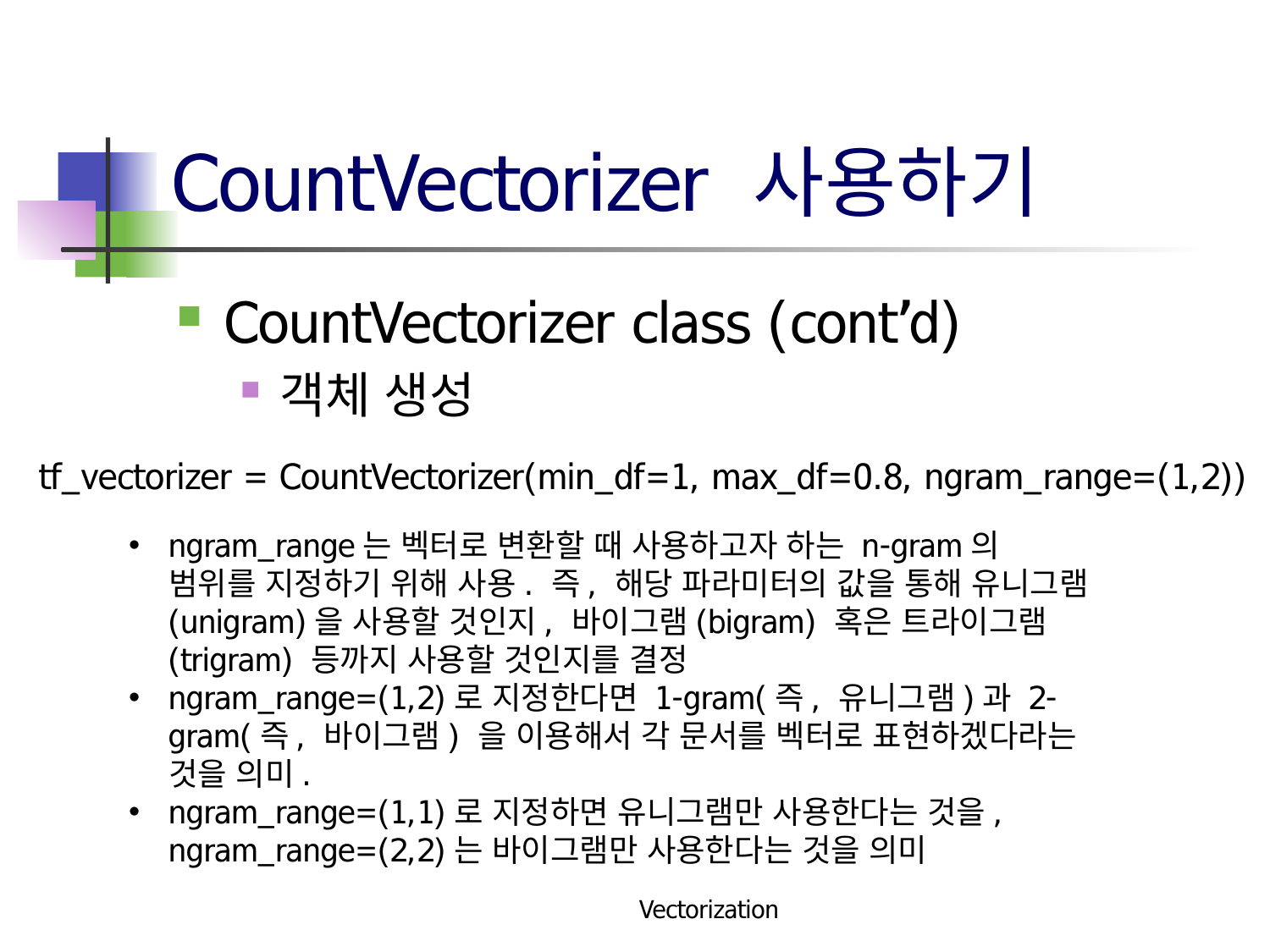

# CountVectorizer 사용하기
CountVectorizer class (cont’d)
객체 생성

tf_vectorizer = CountVectorizer(min_df=1, max_df=0.8, ngram_range=(1,2))
ngram_range는 벡터로 변환할 때 사용하고자 하는 n-gram의 범위를 지정하기 위해 사용. 즉, 해당 파라미터의 값을 통해 유니그램(unigram)을 사용할 것인지, 바이그램(bigram) 혹은 트라이그램(trigram) 등까지 사용할 것인지를 결정
ngram_range=(1,2)로 지정한다면 1-gram(즉, 유니그램)과 2-gram(즉, 바이그램) 을 이용해서 각 문서를 벡터로 표현하겠다라는 것을 의미.
ngram_range=(1,1)로 지정하면 유니그램만 사용한다는 것을, ngram_range=(2,2)는 바이그램만 사용한다는 것을 의미
Vectorization